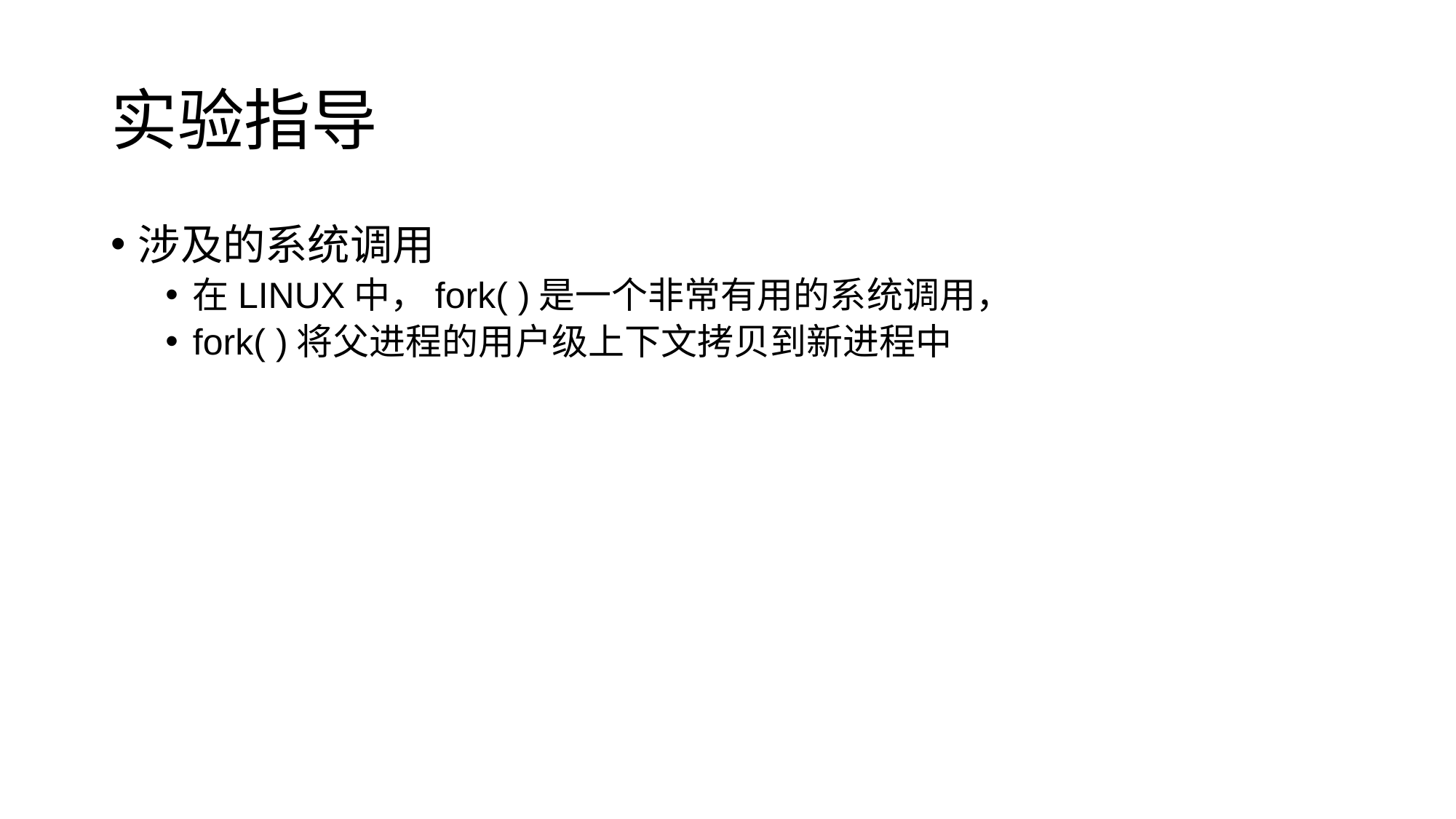

# 实验指导
涉及的系统调用
在LINUX中，fork( )是一个非常有用的系统调用，
fork( )将父进程的用户级上下文拷贝到新进程中